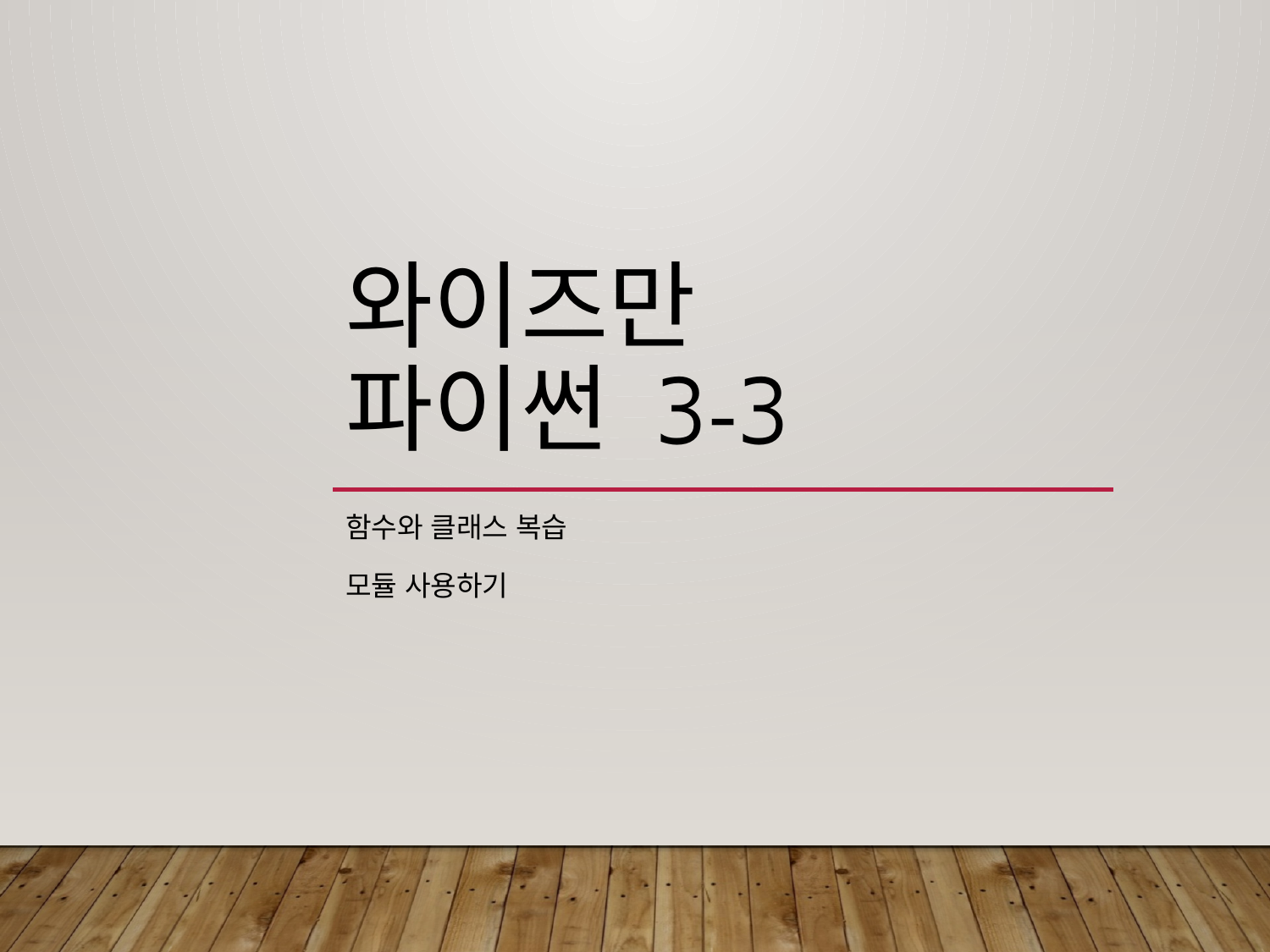

# 와이즈만 파이썬 3-3
함수와 클래스 복습
모듈 사용하기